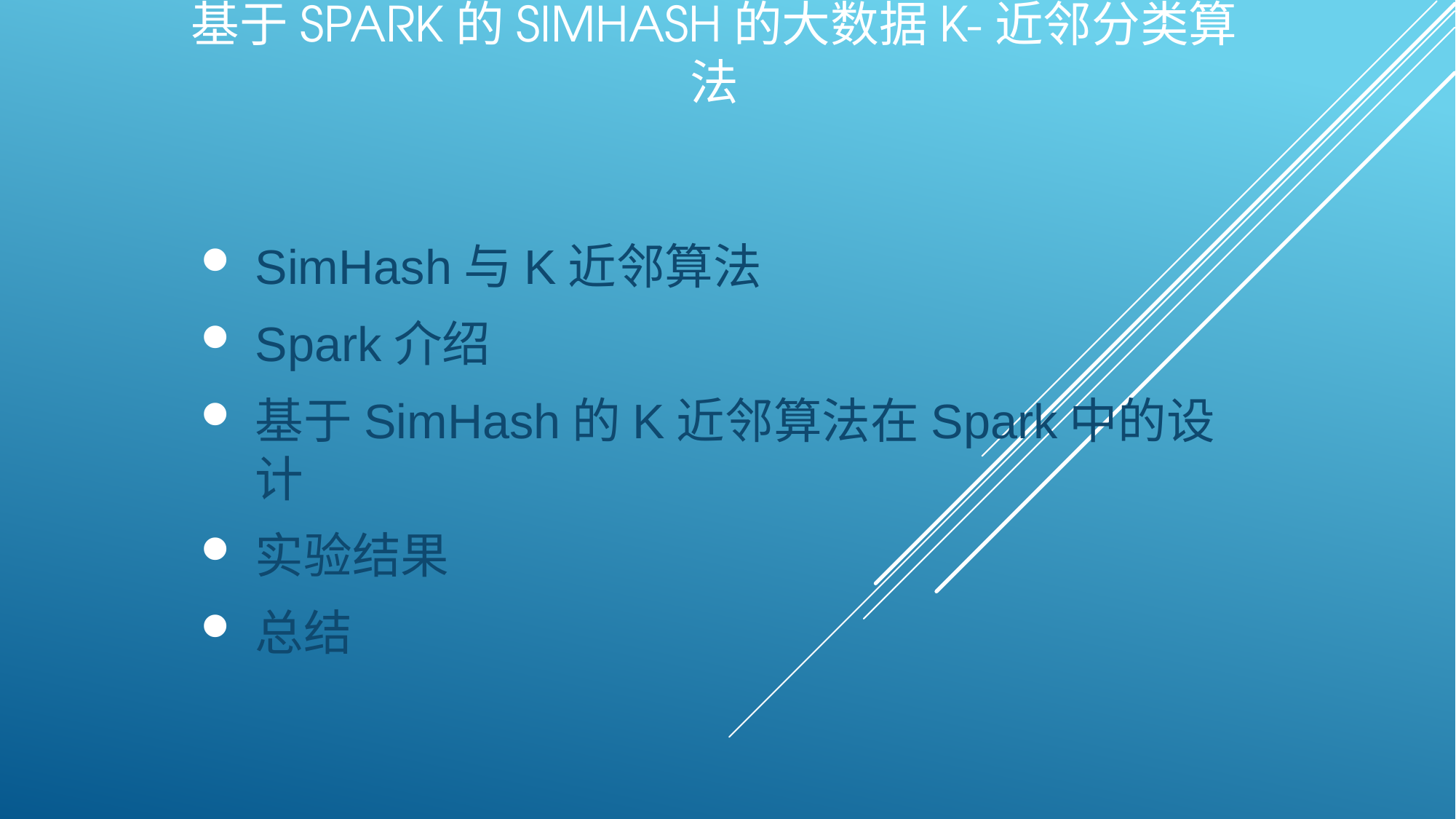

# 基于Spark的simHash的大数据K-近邻分类算法
SimHash与K近邻算法
Spark介绍
基于SimHash的K近邻算法在Spark中的设计
实验结果
总结